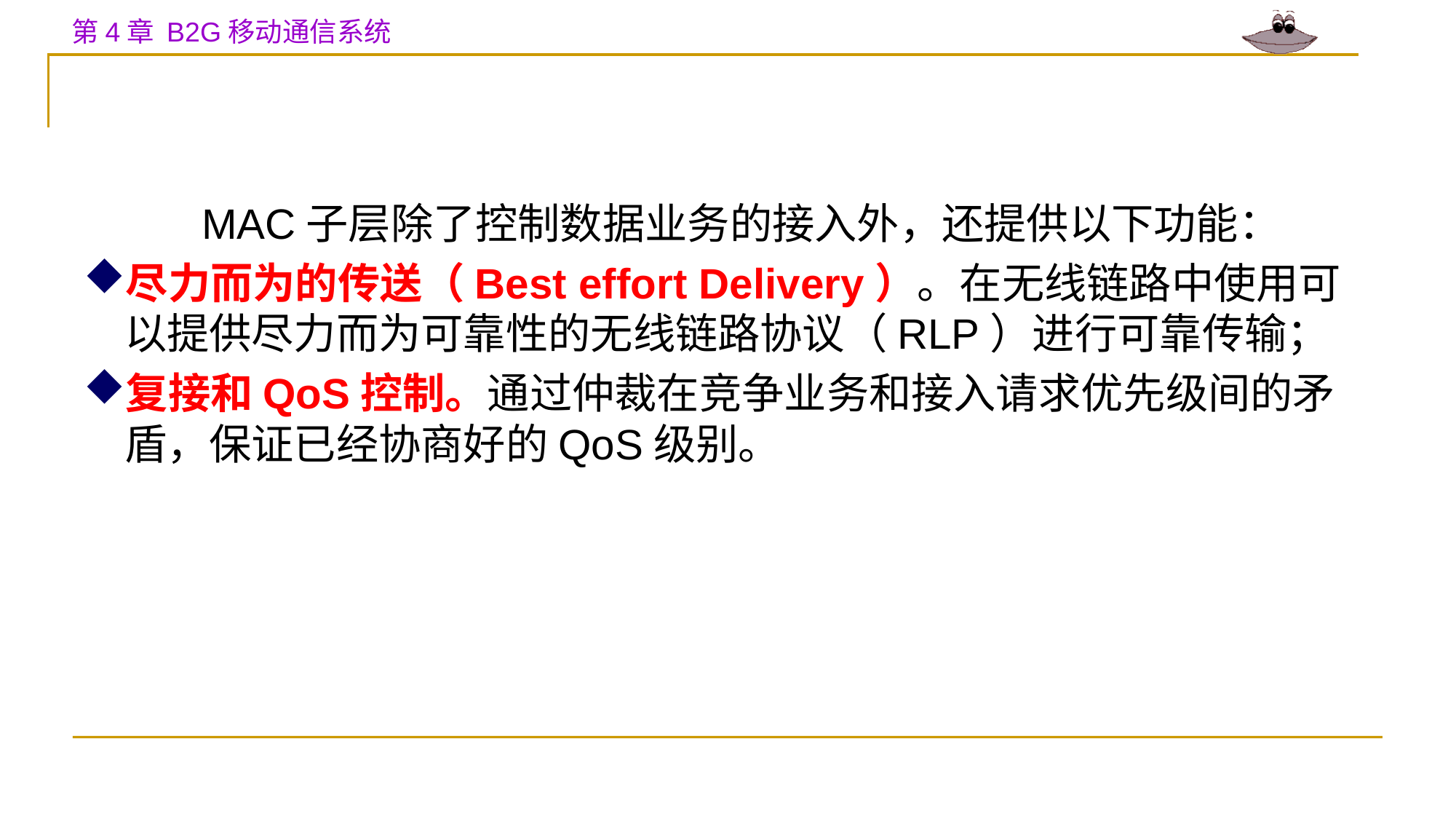

MAC子层除了控制数据业务的接入外，还提供以下功能：
尽力而为的传送（Best effort Delivery）。在无线链路中使用可以提供尽力而为可靠性的无线链路协议（RLP）进行可靠传输；
复接和QoS控制。通过仲裁在竞争业务和接入请求优先级间的矛盾，保证已经协商好的QoS级别。